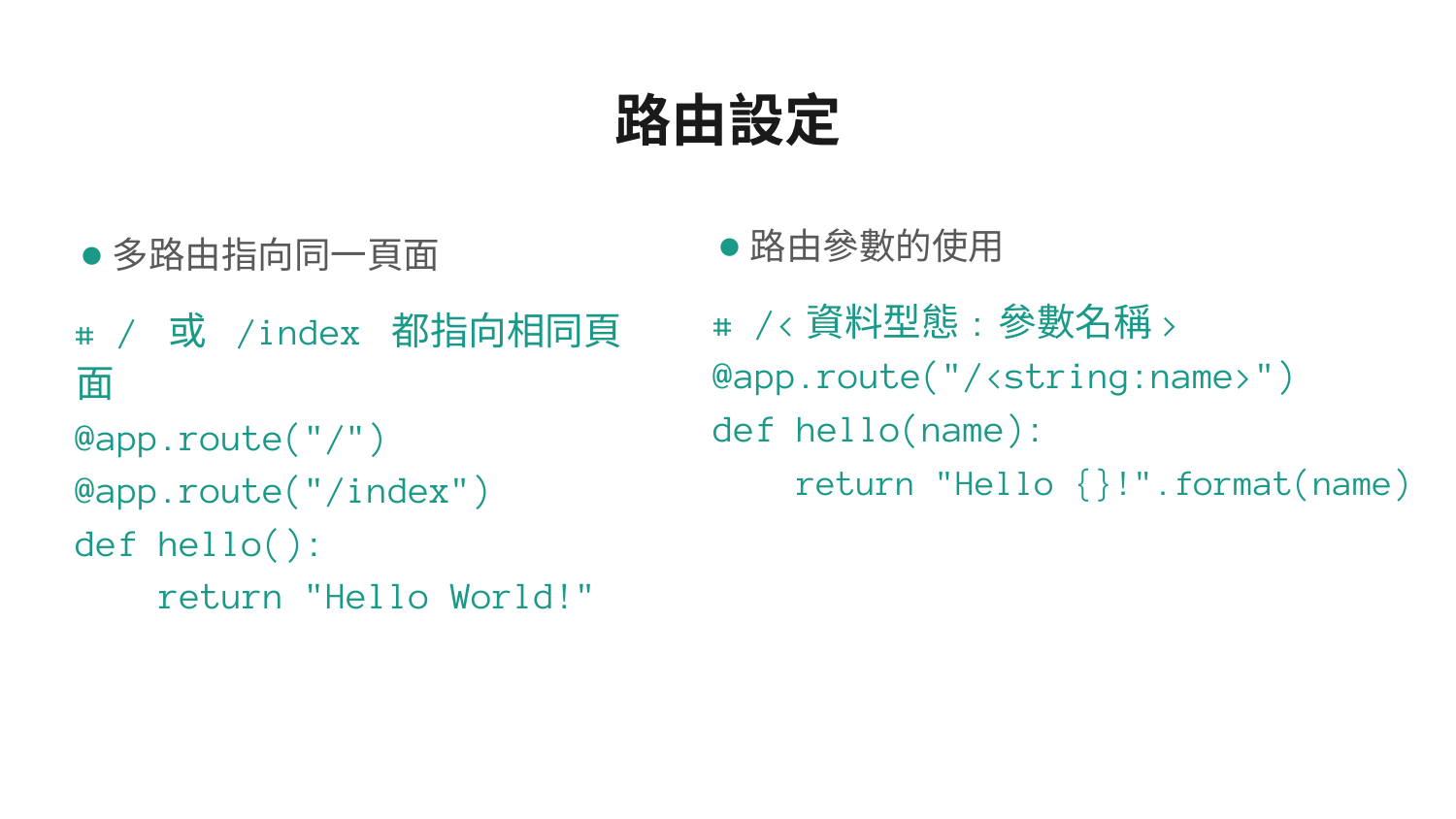

# 路由設定
路由參數的使用
# /<資料型態:參數名稱>
@app.route("/<string:name>")
def hello(name):
    return "Hello {}!".format(name)
多路由指向同一頁面
# / 或 /index 都指向相同頁面
@app.route("/")
@app.route("/index")
def hello():
    return "Hello World!"
8